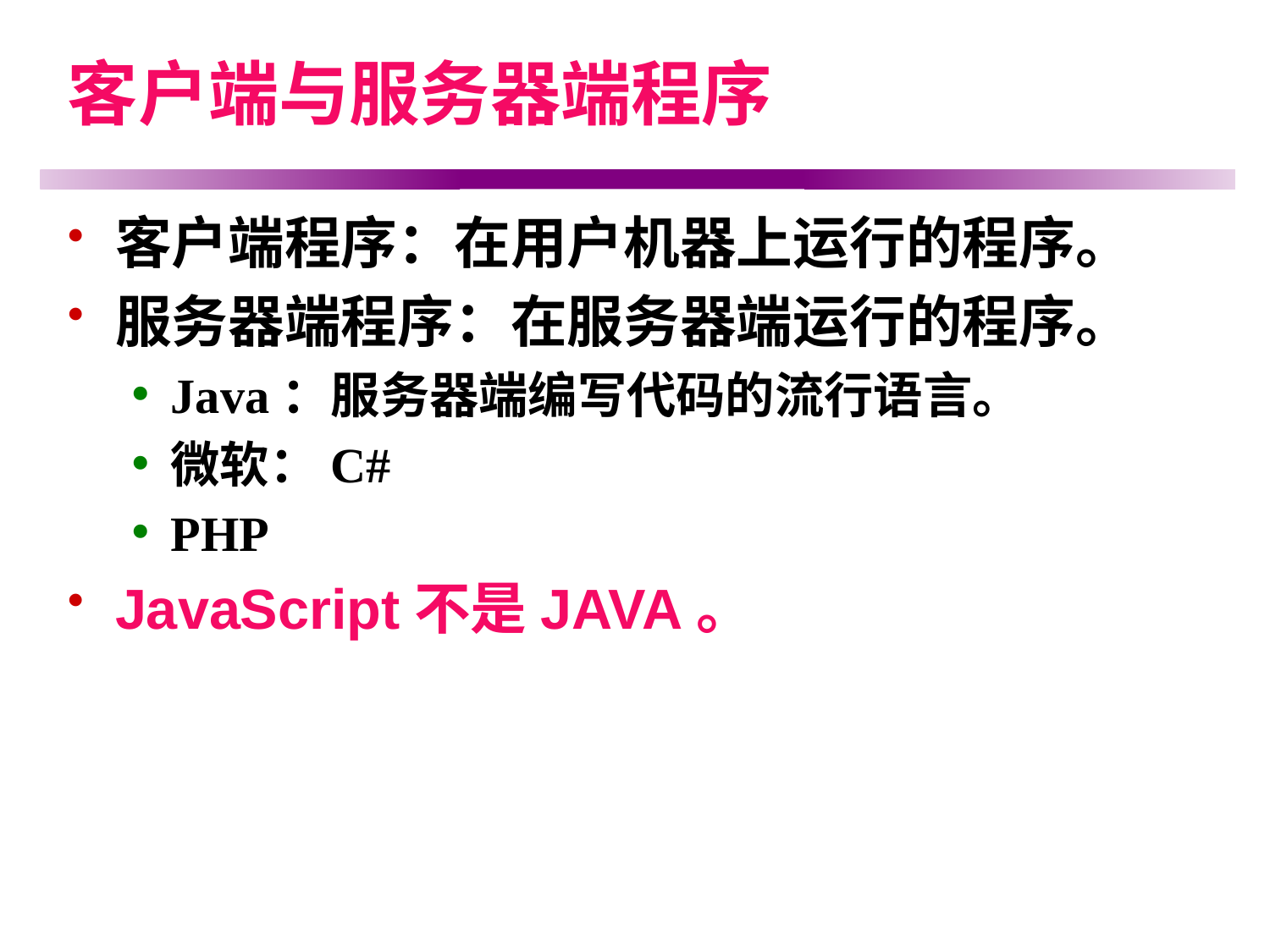

# 客户端与服务器端程序
客户端程序：在用户机器上运行的程序。
服务器端程序：在服务器端运行的程序。
Java：服务器端编写代码的流行语言。
微软：C#
PHP
JavaScript不是JAVA。